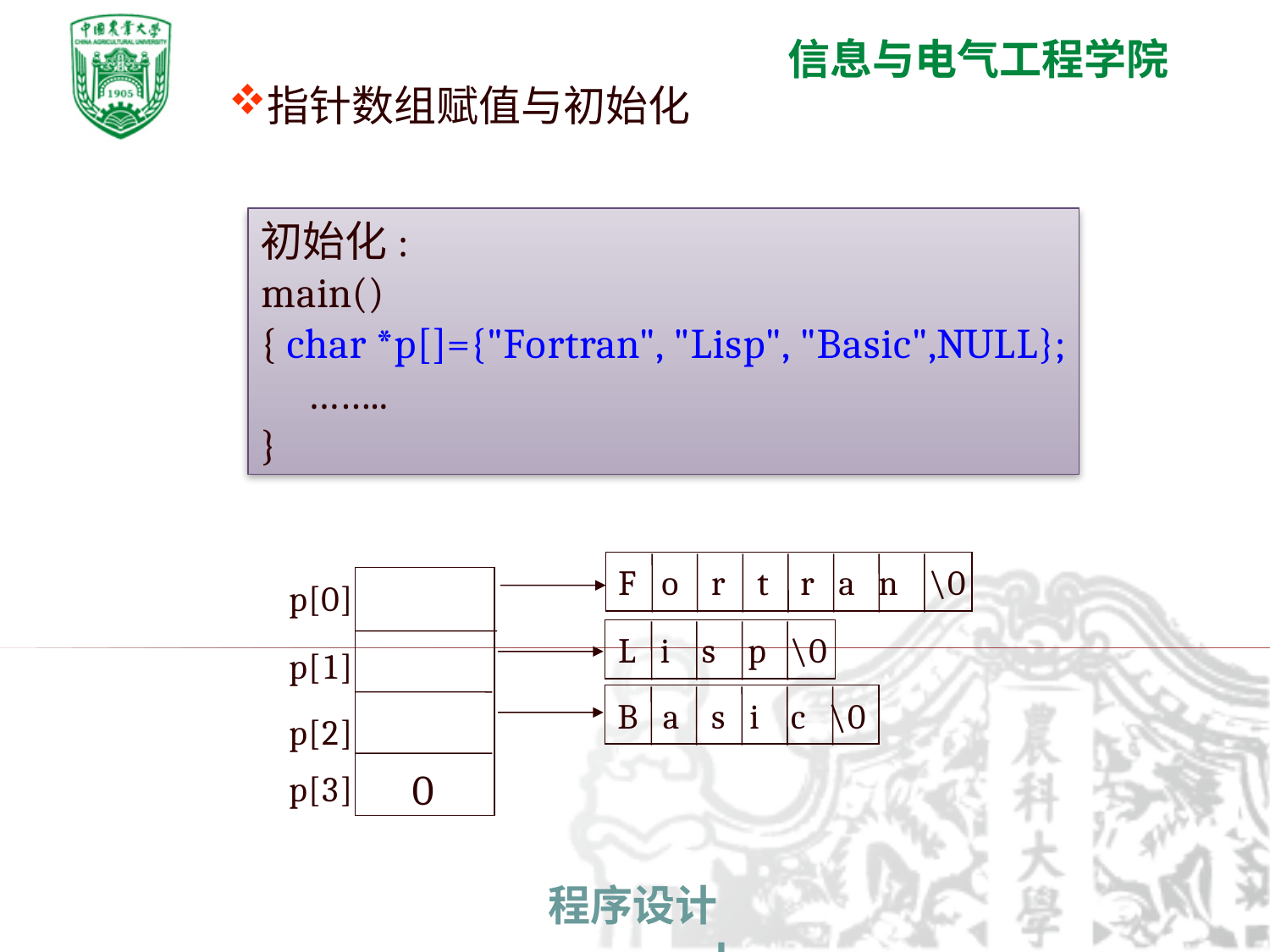

指针数组赋值与初始化
初始化:
main()
{ char *p[]={"Fortran", "Lisp", "Basic",NULL};
     ……..
}
F   o    r    t    r   a   n    \0

p[0]
p[1]
p[2]
p[3]

L   i    s    p   \0

B   a    s   i    c   \0

0